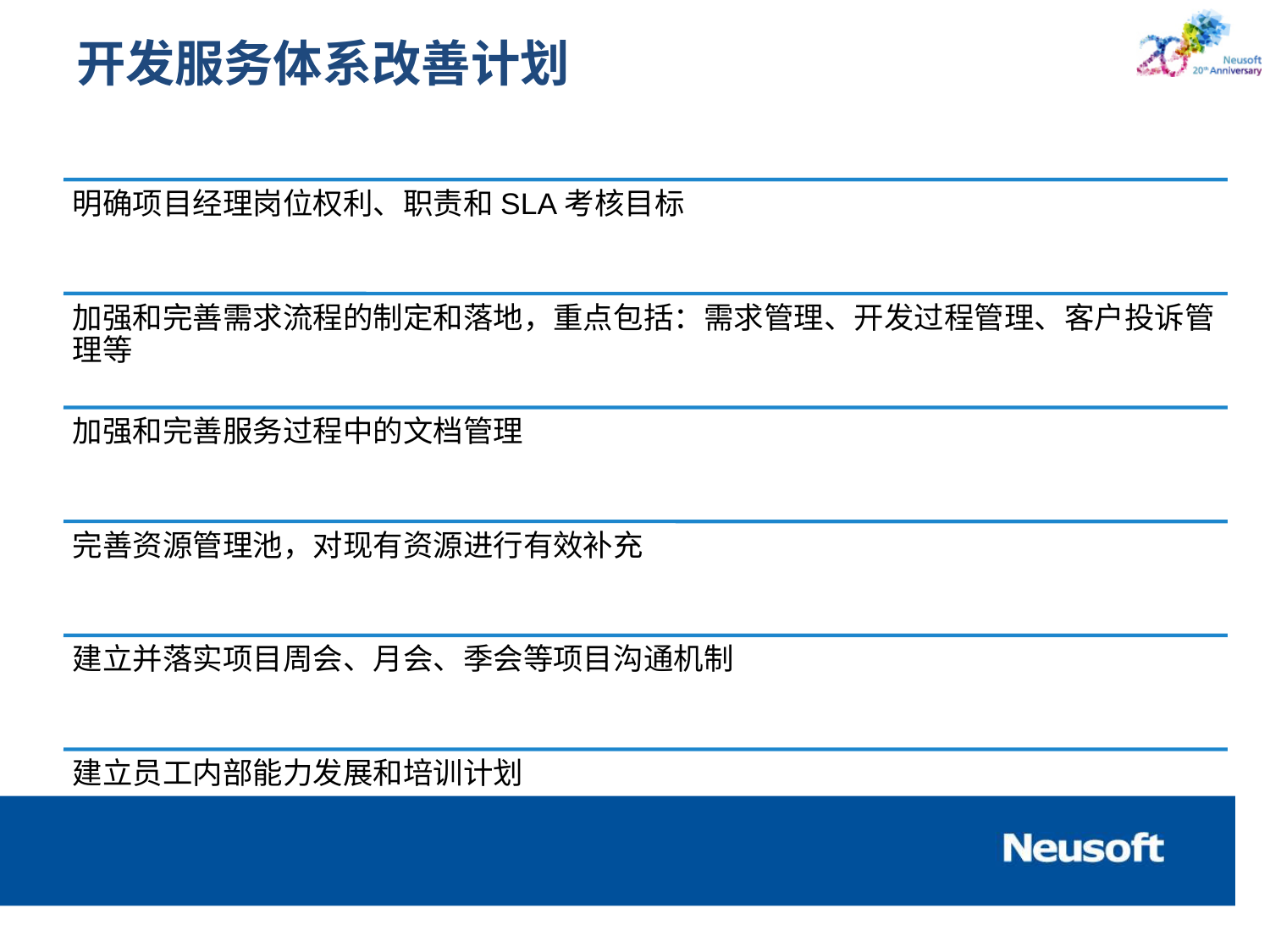

# 开发服务体系改善计划
明确项目经理岗位权利、职责和SLA考核目标
加强和完善需求流程的制定和落地，重点包括：需求管理、开发过程管理、客户投诉管理等
加强和完善服务过程中的文档管理
完善资源管理池，对现有资源进行有效补充
建立并落实项目周会、月会、季会等项目沟通机制
建立员工内部能力发展和培训计划
20